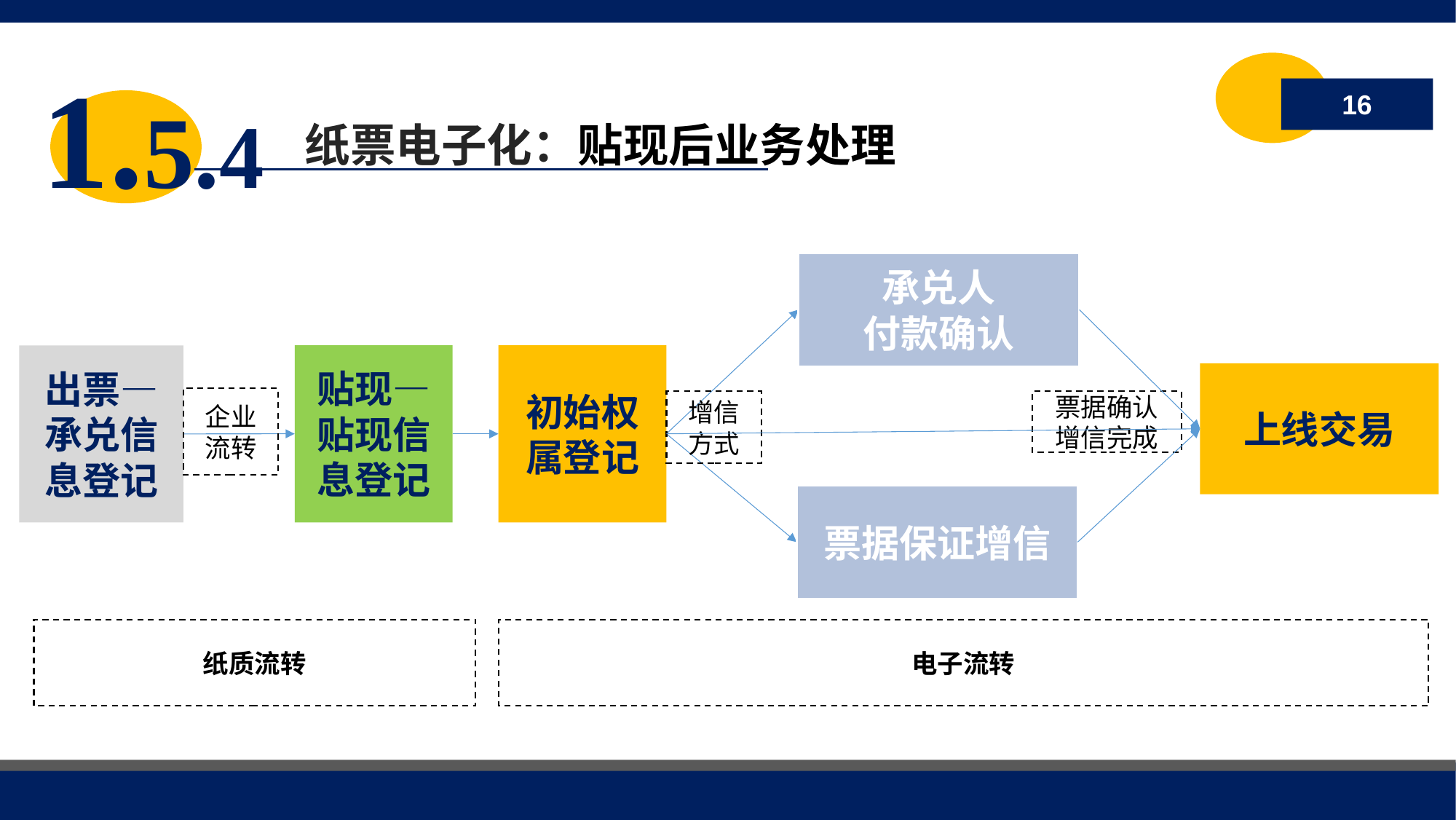

纸票电子化：贴现后业务处理

1.5.4

16
承兑人
付款确认
贴现—贴现信息登记
初始权属登记
出票—承兑信息登记
上线交易
企业流转
增信方式
票据确认
增信完成
票据保证增信
纸质流转
电子流转